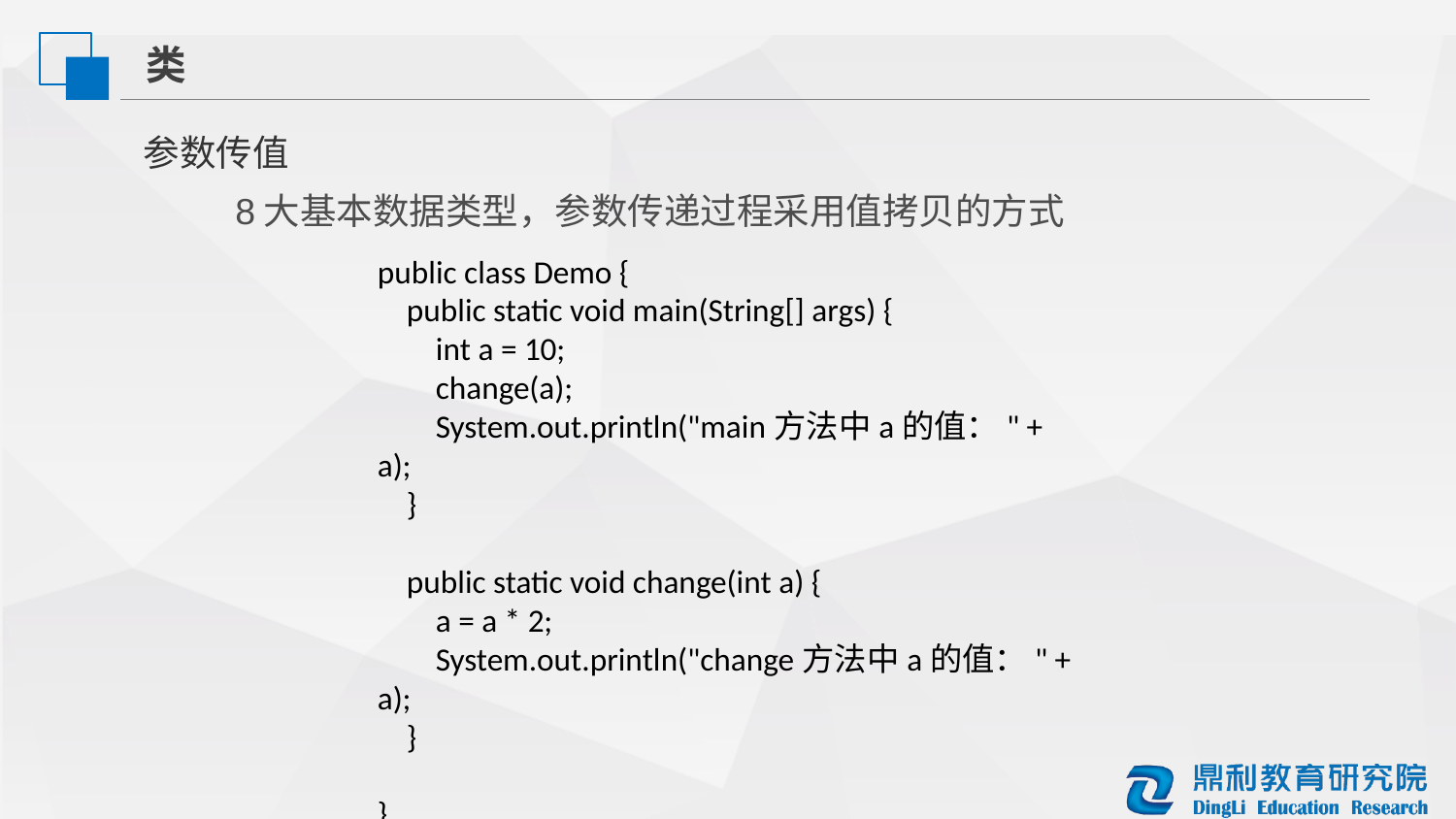

类
参数传值
         8大基本数据类型，参数传递过程采用值拷贝的方式
public class Demo {
    public static void main(String[] args) {
        int a = 10;
        change(a);
        System.out.println("main方法中a的值：" + a);
    }

    public static void change(int a) {
        a = a * 2;
        System.out.println("change方法中a的值：" + a);
    }

}